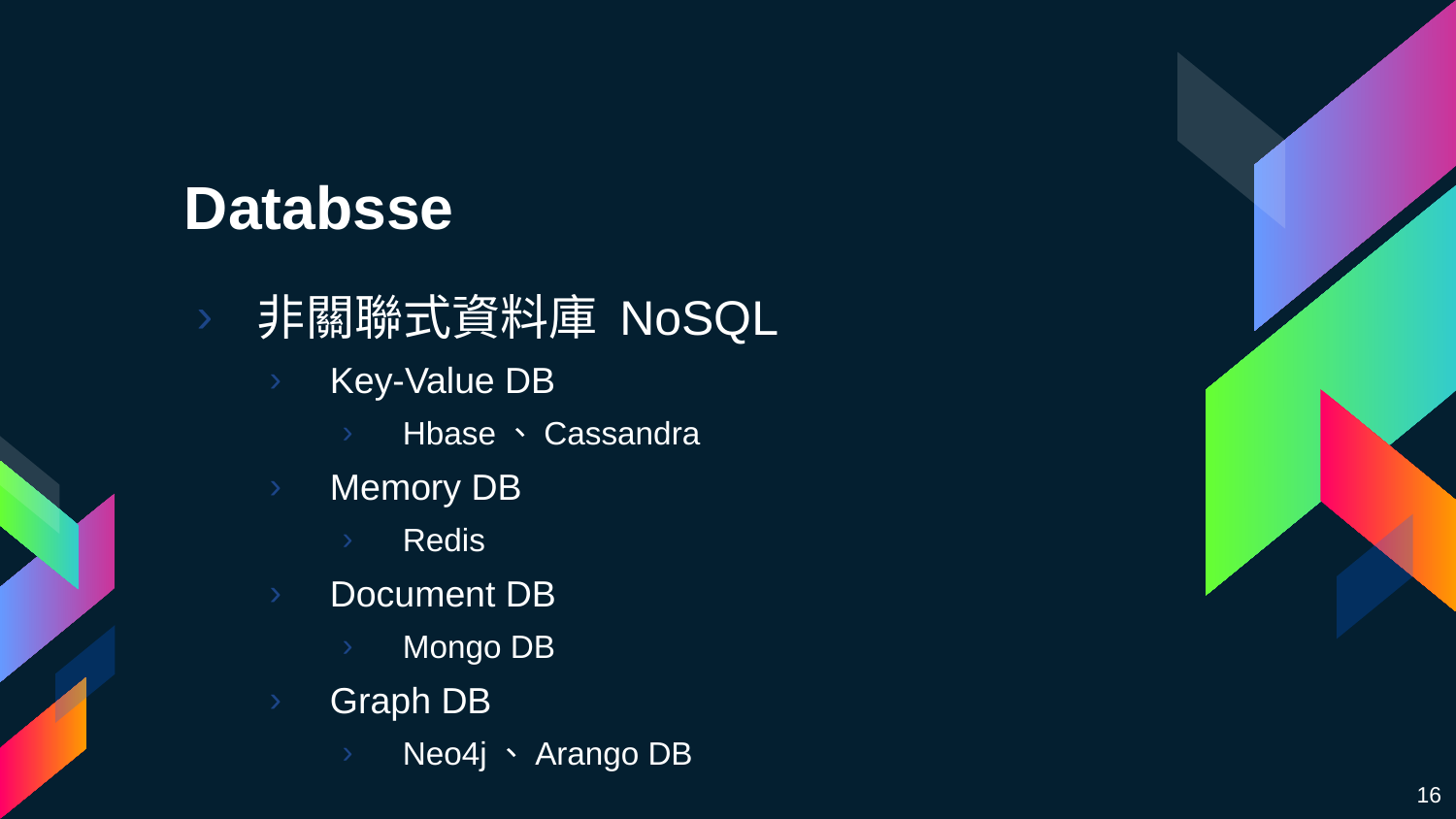

# Databsse
非關聯式資料庫 NoSQL
Key-Value DB
Hbase、Cassandra
Memory DB
Redis
Document DB
Mongo DB
Graph DB
Neo4j、Arango DB

16